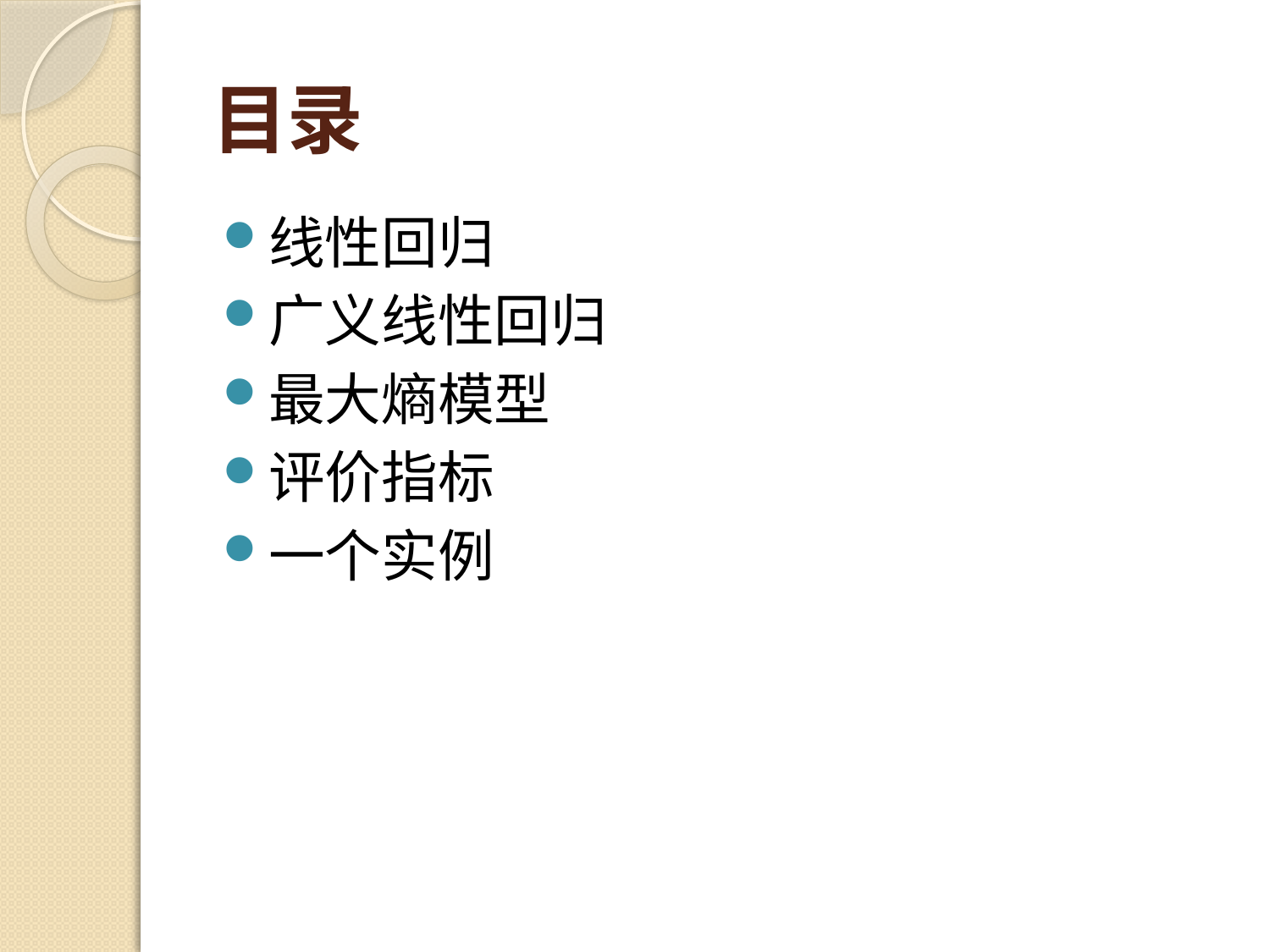

# 目录
线性回归
广义线性回归
最大熵模型
评价指标
一个实例